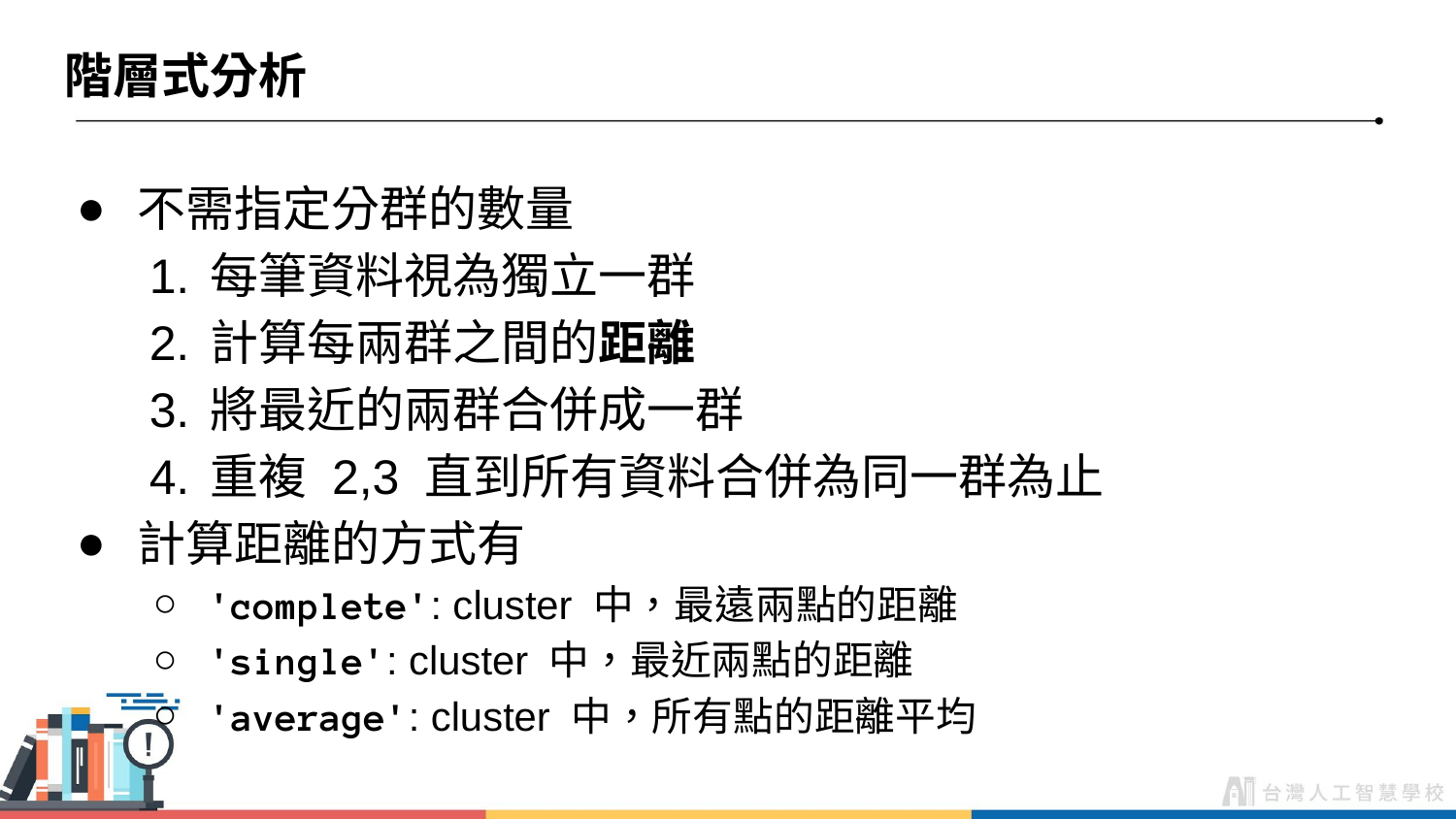

# 階層式分析
不需指定分群的數量
每筆資料視為獨立一群
計算每兩群之間的距離
將最近的兩群合併成一群
重複 2,3 直到所有資料合併為同一群為止
計算距離的方式有
'complete': cluster 中，最遠兩點的距離
'single': cluster 中，最近兩點的距離
'average': cluster 中，所有點的距離平均